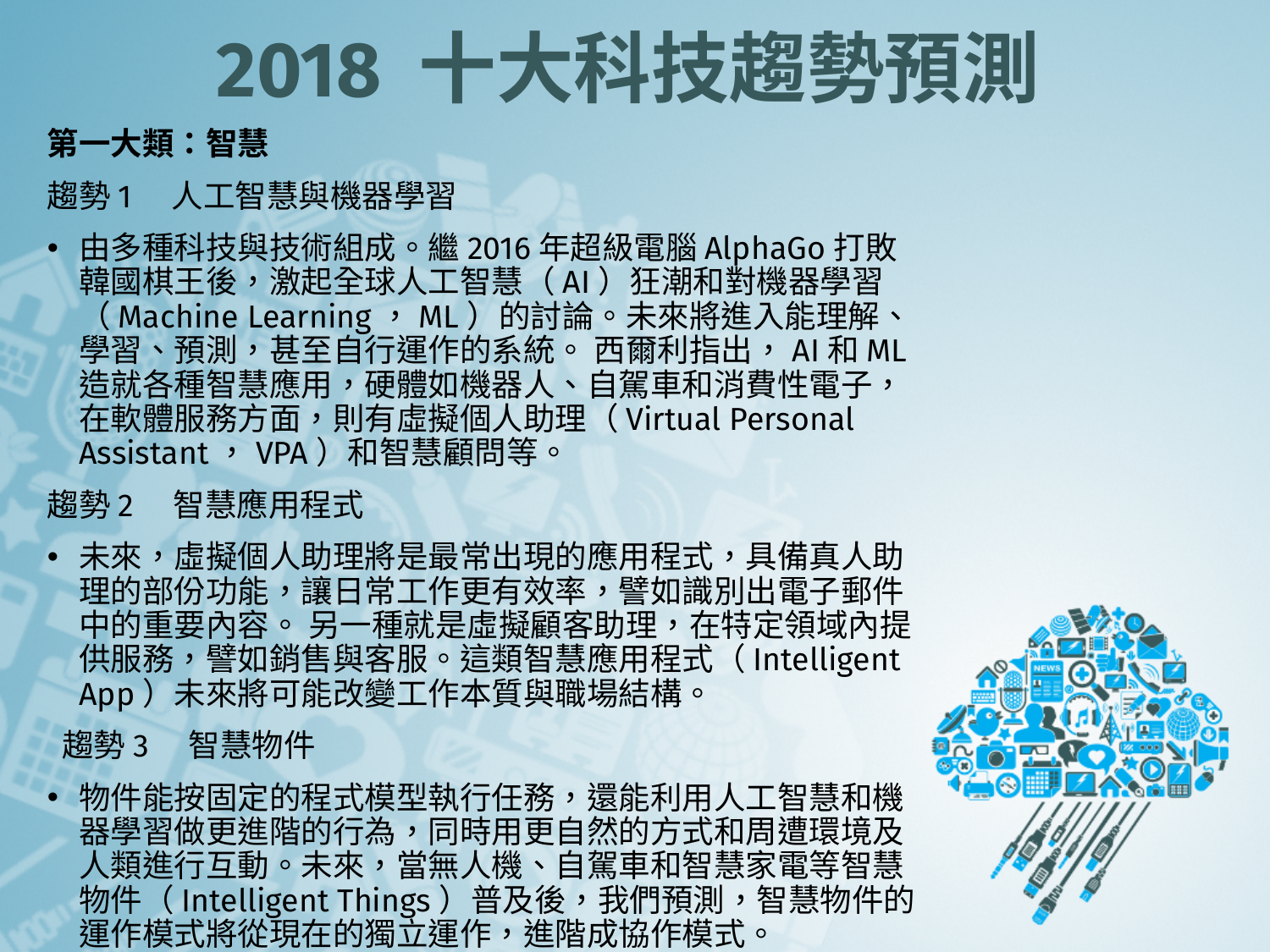

# 2018 十大科技趨勢預測
第一大類：智慧
趨勢1　人工智慧與機器學習
由多種科技與技術組成。繼2016年超級電腦AlphaGo打敗韓國棋王後，激起全球人工智慧（AI）狂潮和對機器學習（Machine Learning，ML）的討論。未來將進入能理解、學習、預測，甚至自行運作的系統。 西爾利指出，AI和ML造就各種智慧應用，硬體如機器人、自駕車和消費性電子，在軟體服務方面，則有虛擬個人助理（Virtual Personal Assistant，VPA）和智慧顧問等。
趨勢2　智慧應用程式
未來，虛擬個人助理將是最常出現的應用程式，具備真人助理的部份功能，讓日常工作更有效率，譬如識別出電子郵件中的重要內容。 另一種就是虛擬顧客助理，在特定領域內提供服務，譬如銷售與客服。這類智慧應用程式（Intelligent App）未來將可能改變工作本質與職場結構。
 趨勢3　智慧物件
物件能按固定的程式模型執行任務，還能利用人工智慧和機器學習做更進階的行為，同時用更自然的方式和周遭環境及人類進行互動。未來，當無人機、自駕車和智慧家電等智慧物件（Intelligent Things）普及後，我們預測，智慧物件的運作模式將從現在的獨立運作，進階成協作模式。